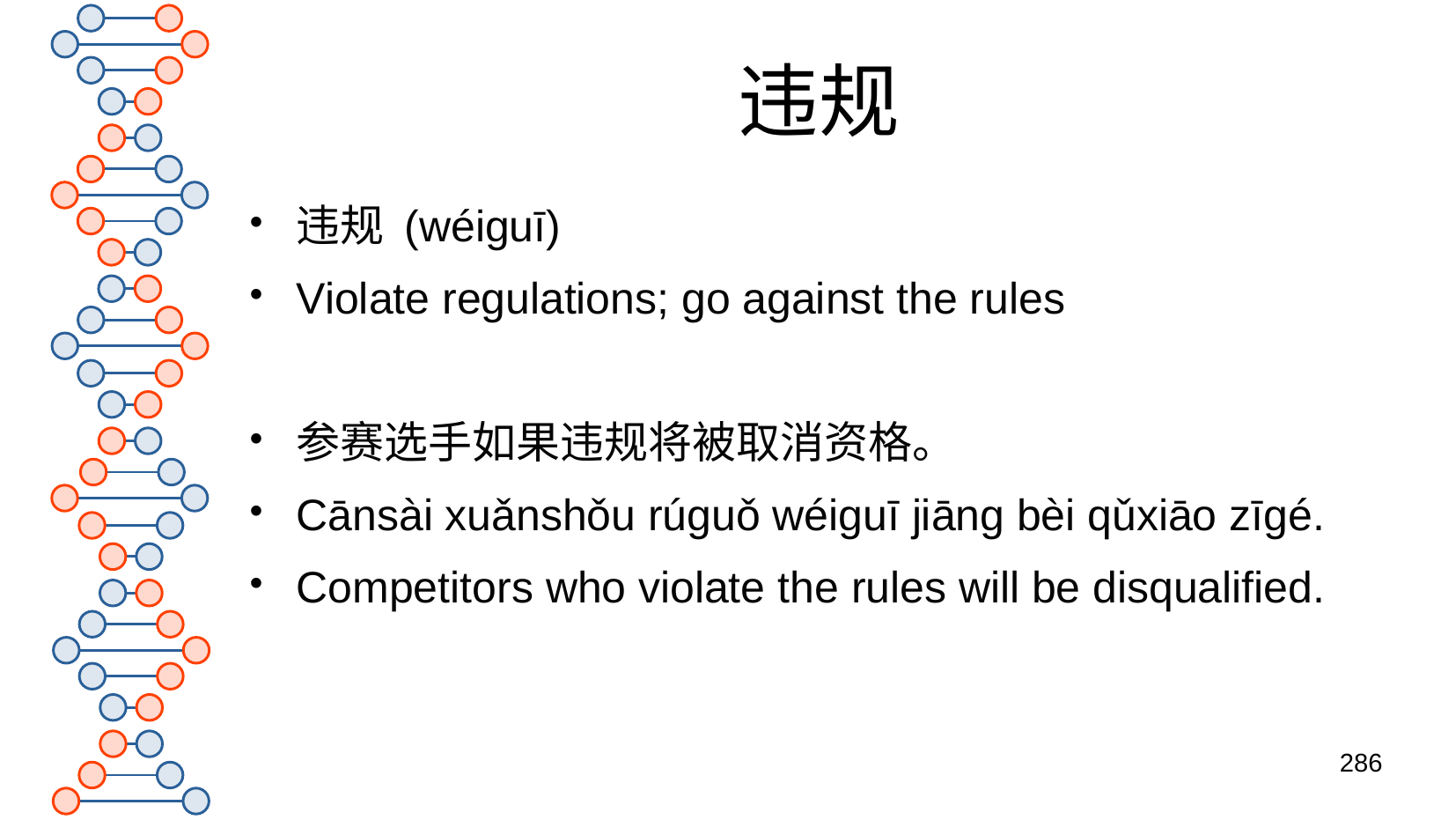

# 违规
违规 (wéiguī)
Violate regulations; go against the rules

参赛选手如果违规将被取消资格。
Cānsài xuǎnshǒu rúguǒ wéiguī jiāng bèi qǔxiāo zīgé.
Competitors who violate the rules will be disqualified.

286